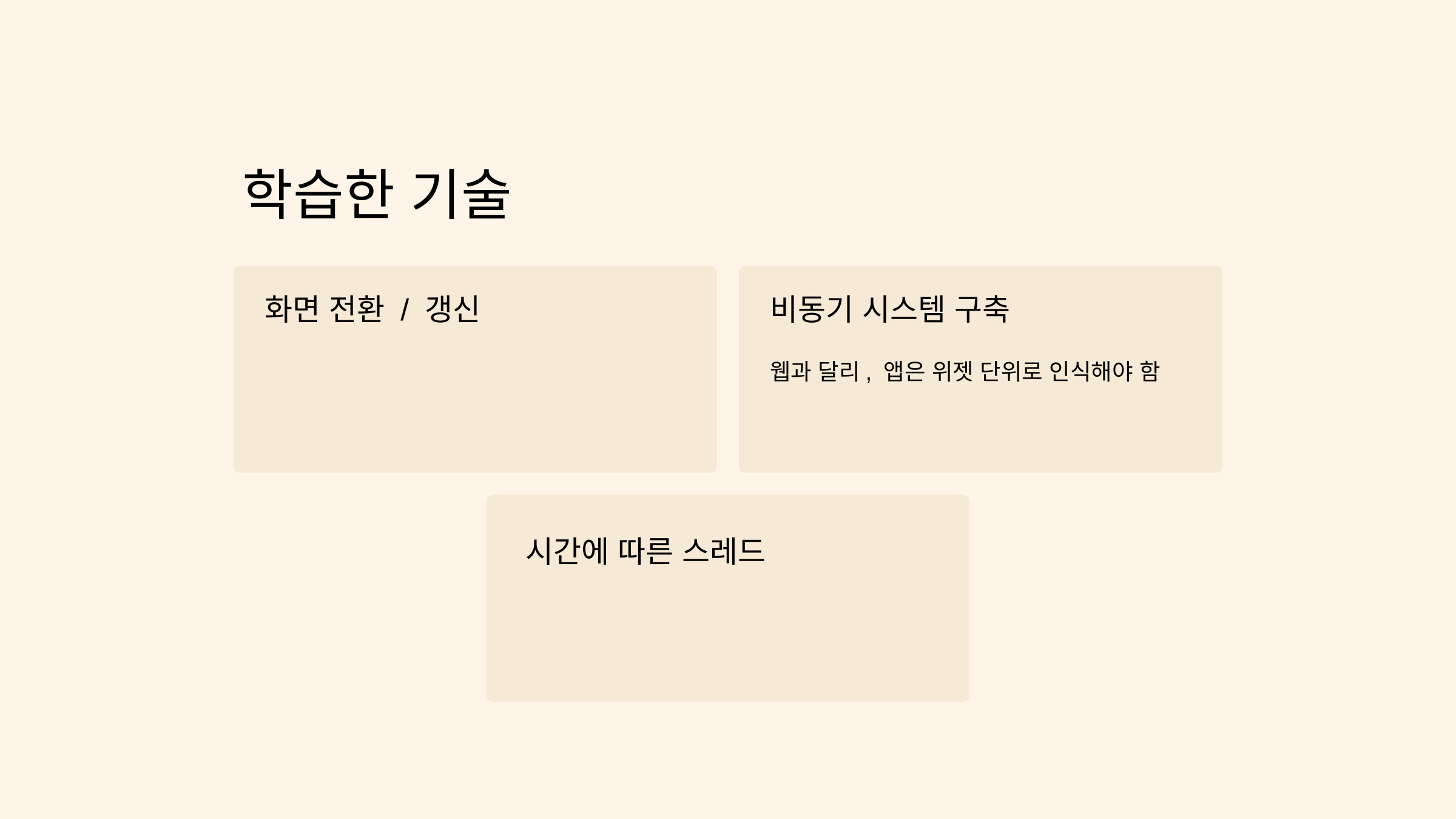

학습한 기술

화면 전환 / 갱신
비동기 시스템 구축

웹과 달리, 앱은 위젯 단위로 인식해야 함

시간에 따른 스레드